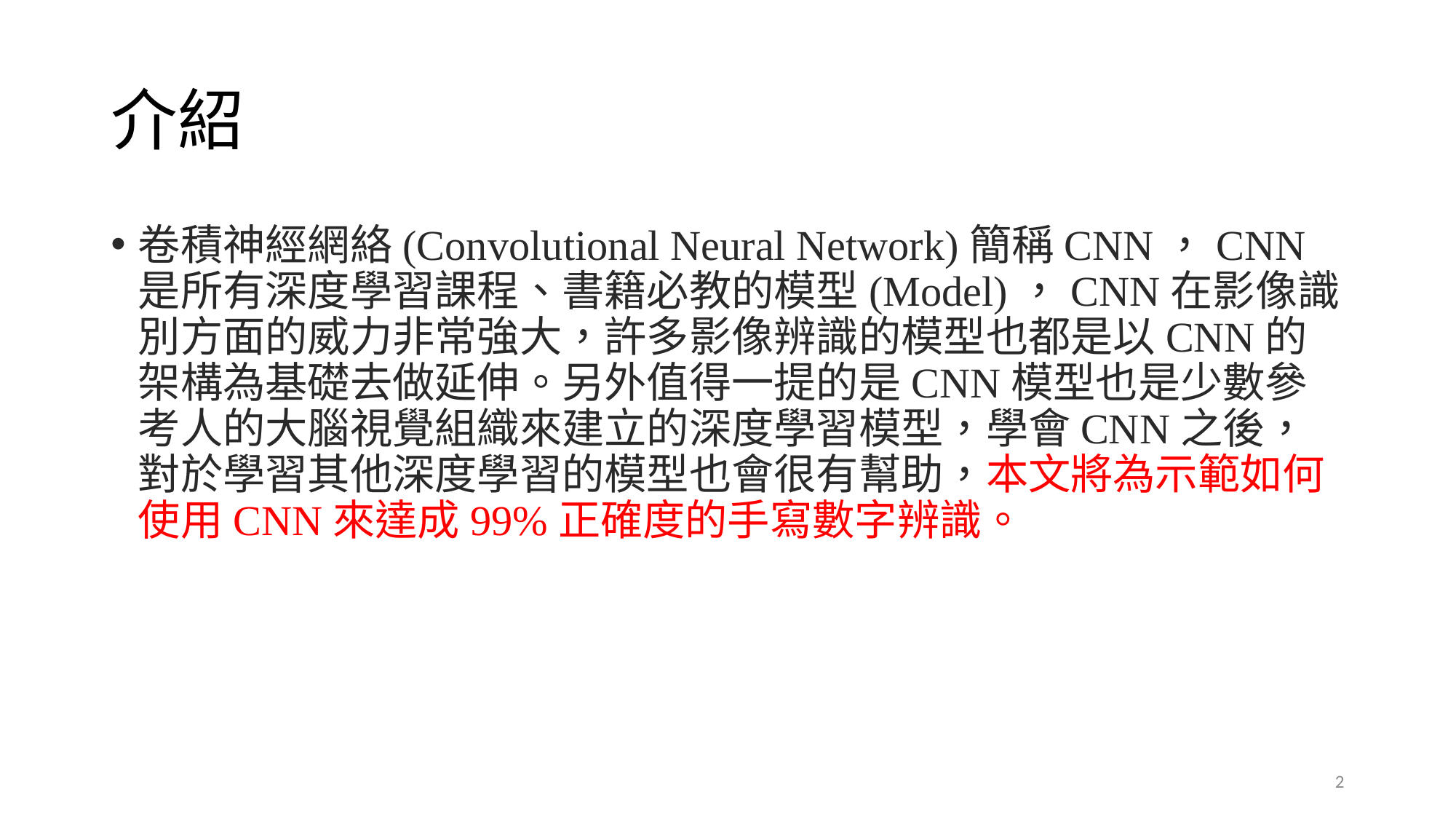

# 介紹
卷積神經網絡(Convolutional Neural Network)簡稱CNN，CNN是所有深度學習課程、書籍必教的模型(Model)，CNN在影像識別方面的威力非常強大，許多影像辨識的模型也都是以CNN的架構為基礎去做延伸。另外值得一提的是CNN模型也是少數參考人的大腦視覺組織來建立的深度學習模型，學會CNN之後，對於學習其他深度學習的模型也會很有幫助，本文將為示範如何使用CNN來達成99%正確度的手寫數字辨識。
2